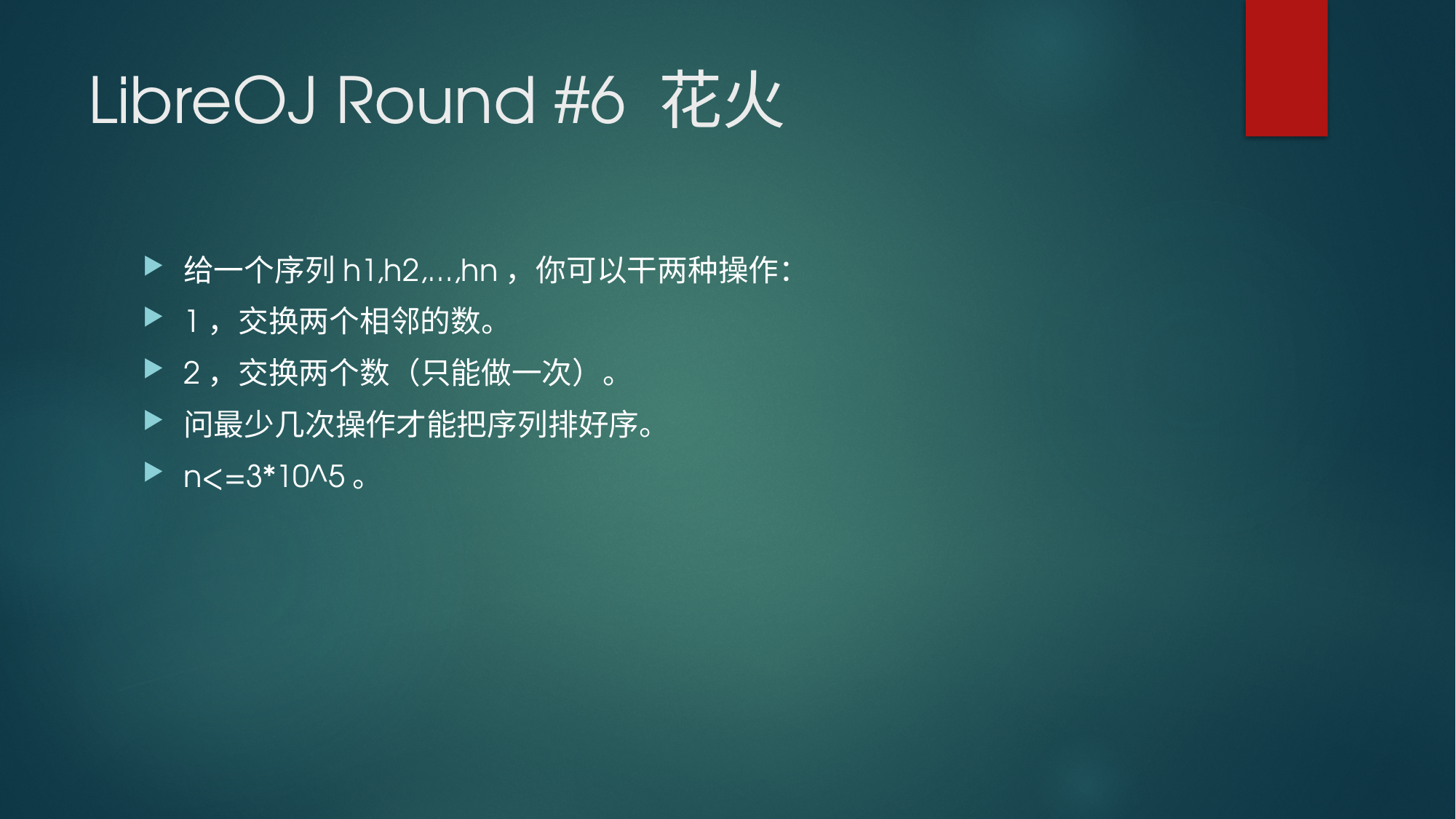

# LibreOJ Round #6 花火
给一个序列h1,h2,…,hn，你可以干两种操作：
1，交换两个相邻的数。
2，交换两个数（只能做一次）。
问最少几次操作才能把序列排好序。
n<=3*10^5。